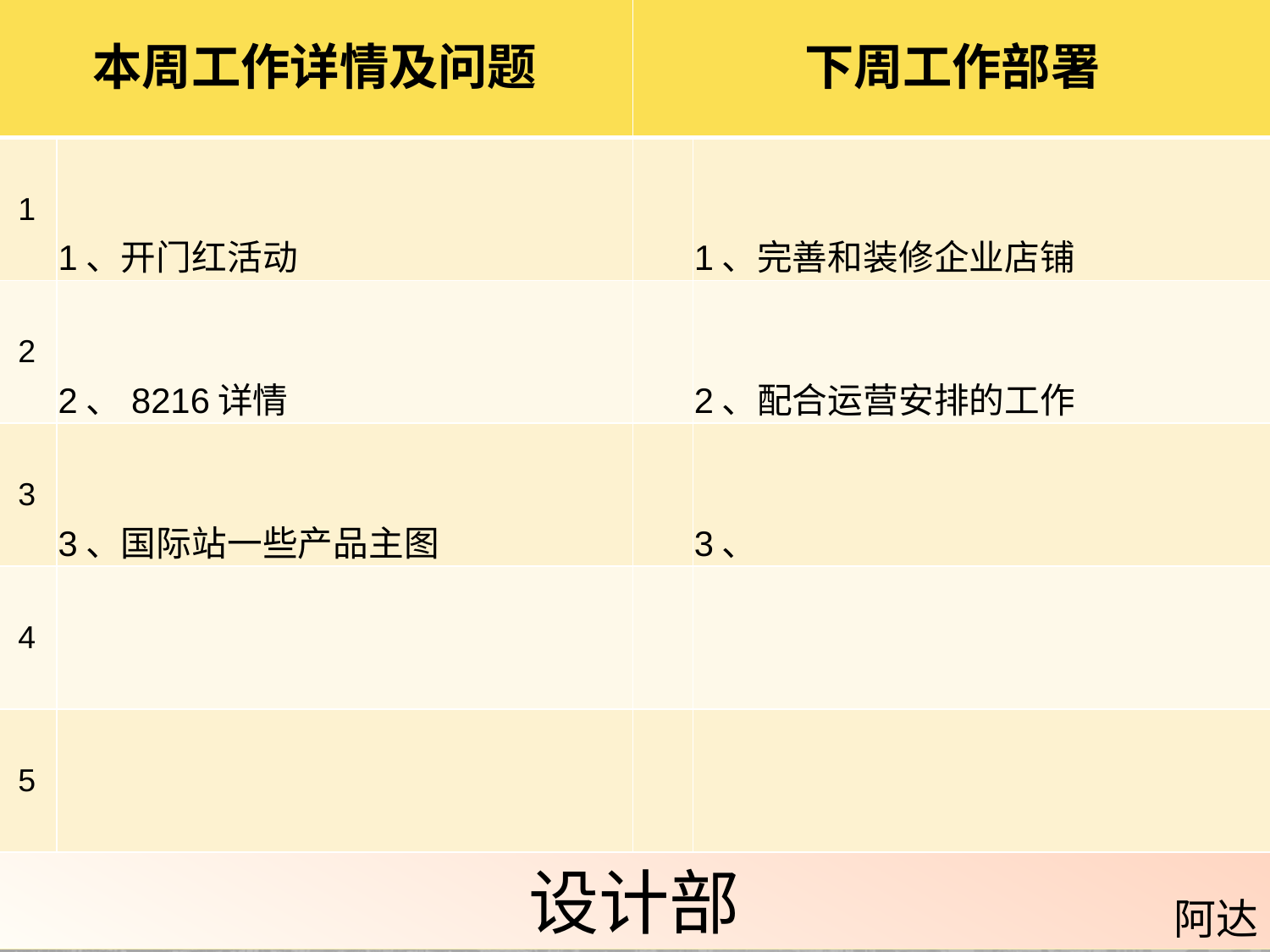

| 本周工作详情及问题 |  | 下周工作部署 |  |
| --- | --- | --- | --- |
| 1 | 1、开门红活动 |  | 1、完善和装修企业店铺 |
| 2 | 2、8216详情 |  | 2、配合运营安排的工作 |
| 3 | 3、国际站一些产品主图 |  | 3、 |
| 4 |  |  |  |
| 5 |  |  |  |
设计部
阿达